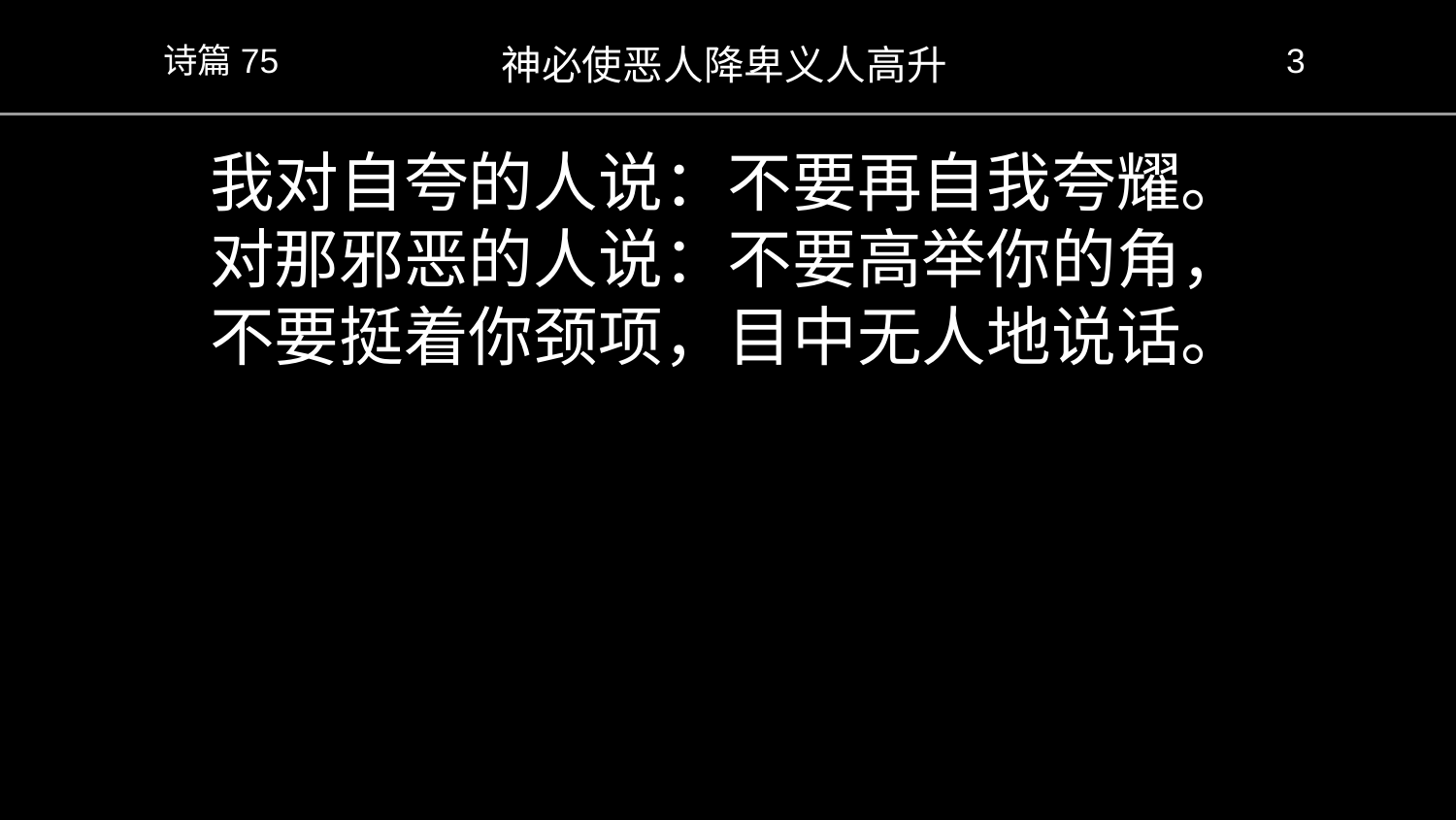

诗篇75
神必使恶人降卑义人高升
3
#
我对自夸的人说：不要再自我夸耀。
对那邪恶的人说：不要高举你的角，
不要挺着你颈项，目中无人地说话。